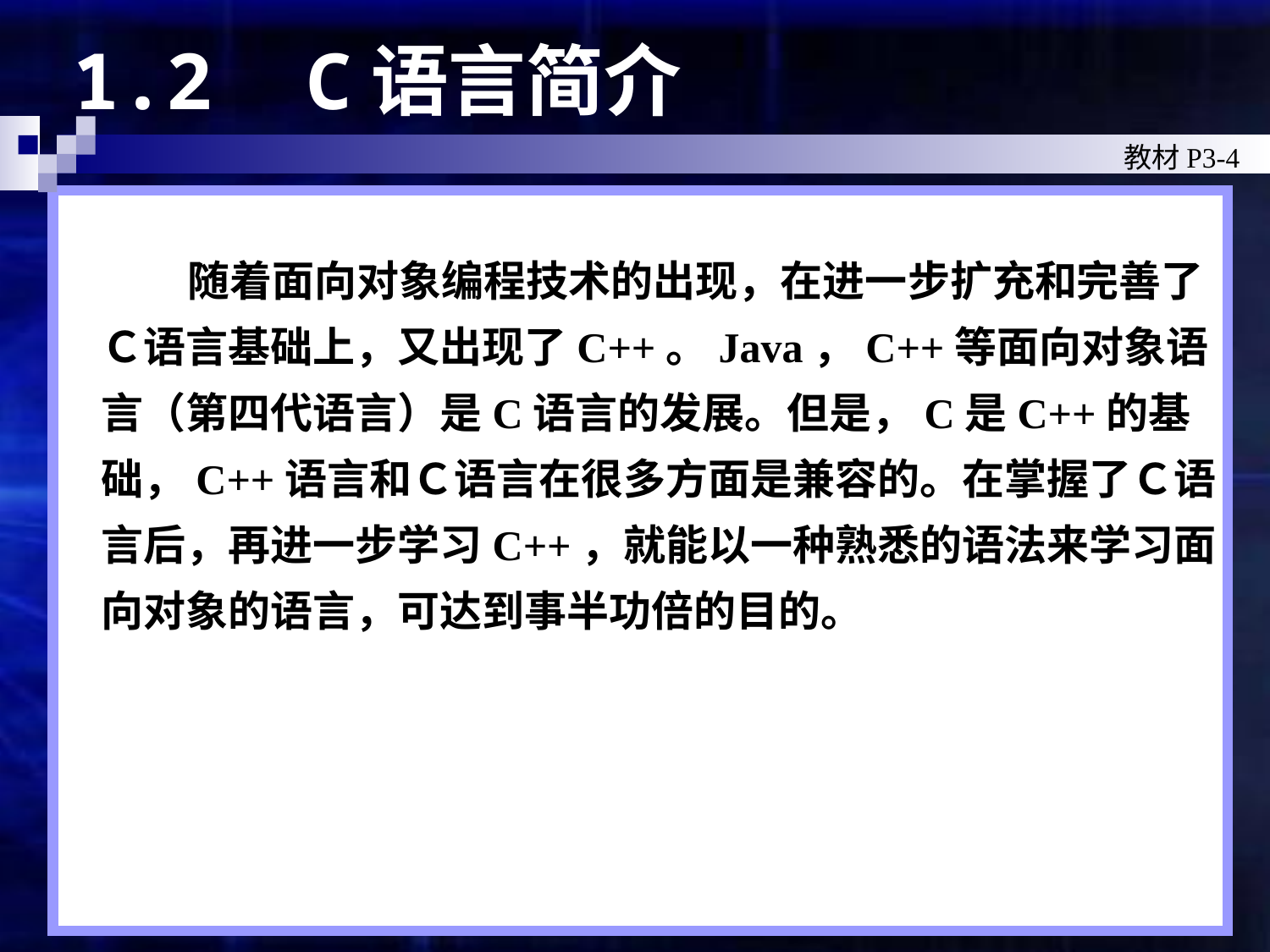

# 1.2  C语言简介
教材P3-4
        随着面向对象编程技术的出现，在进一步扩充和完善了Ｃ语言基础上，又出现了C++。Java，C++等面向对象语言（第四代语言）是C语言的发展。但是，C是C++的基础，C++语言和Ｃ语言在很多方面是兼容的。在掌握了Ｃ语言后，再进一步学习C++，就能以一种熟悉的语法来学习面向对象的语言，可达到事半功倍的目的。